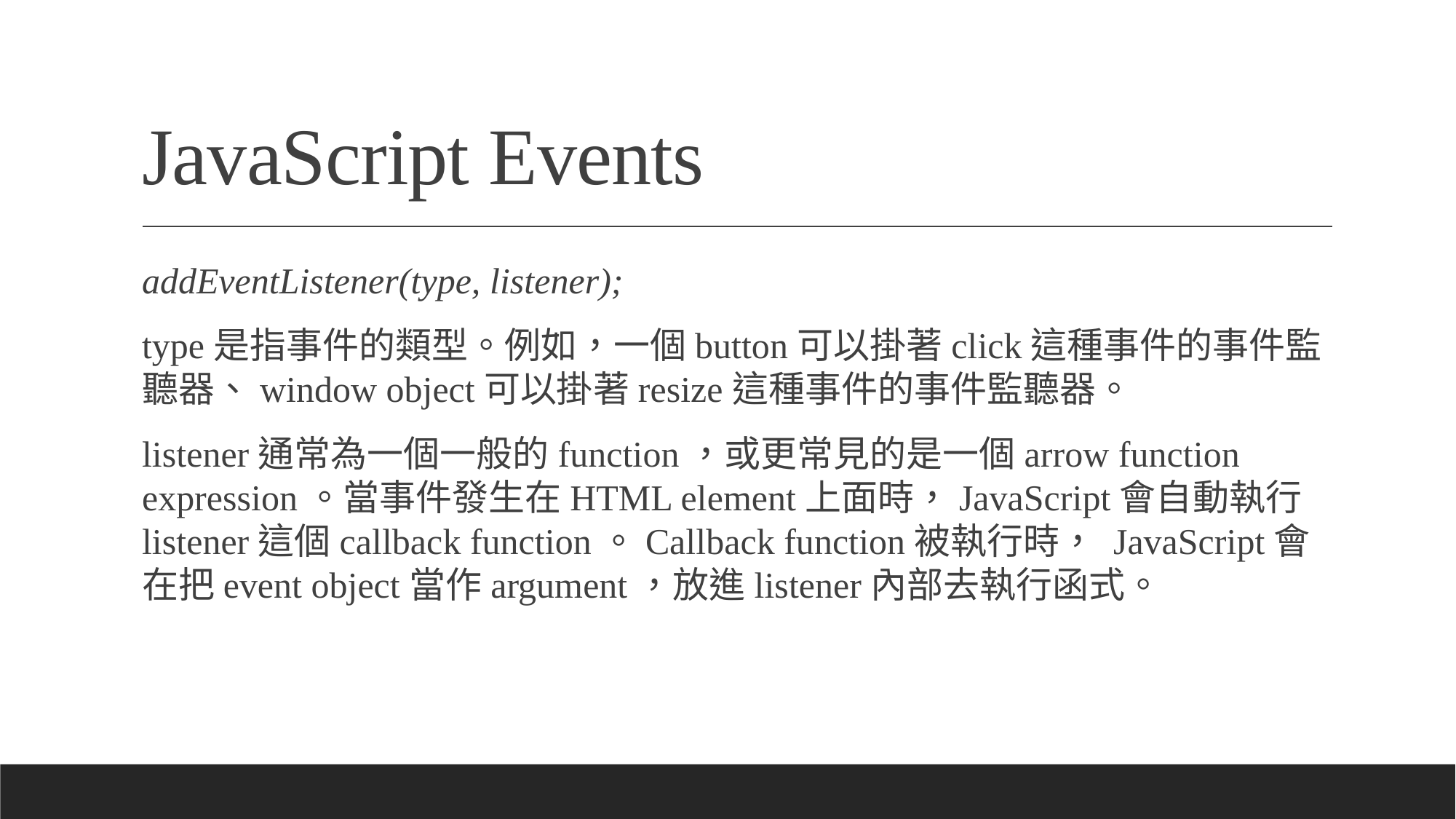

# JavaScript Events
addEventListener(type, listener);
type是指事件的類型。例如，一個button可以掛著click這種事件的事件監聽器、window object可以掛著resize這種事件的事件監聽器。
listener通常為一個一般的function，或更常見的是一個arrow function expression。當事件發生在HTML element上面時，JavaScript會自動執行listener這個callback function。Callback function被執行時， JavaScript會在把event object當作argument，放進listener內部去執行函式。